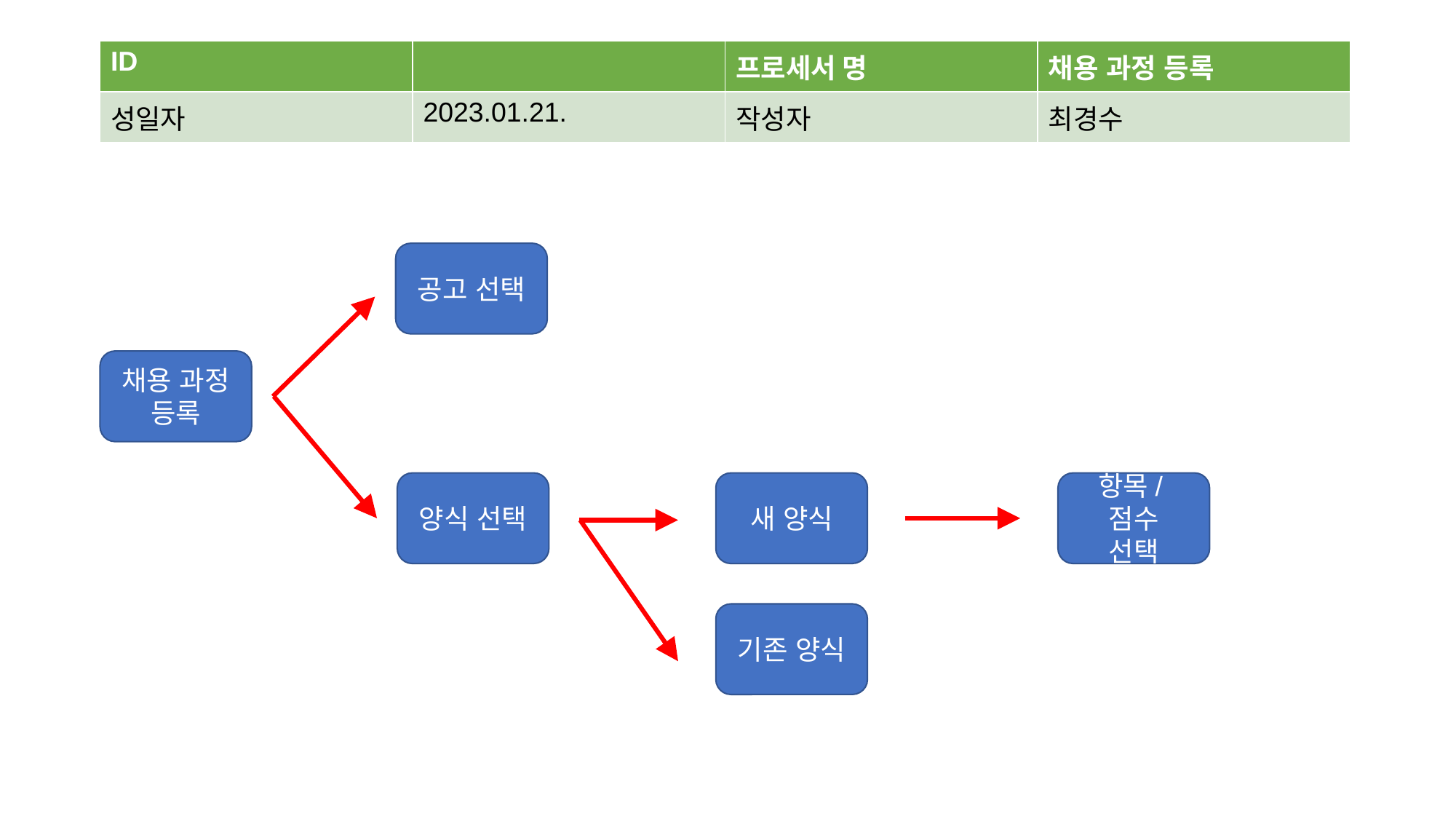

| ID |  | 프로세서 명 | 채용 과정 등록 |
| --- | --- | --- | --- |
| 성일자 | 2023.01.21. | 작성자 | 최경수 |
공고 선택
채용 과정
등록
양식 선택
새 양식
항목/점수
선택
기존 양식